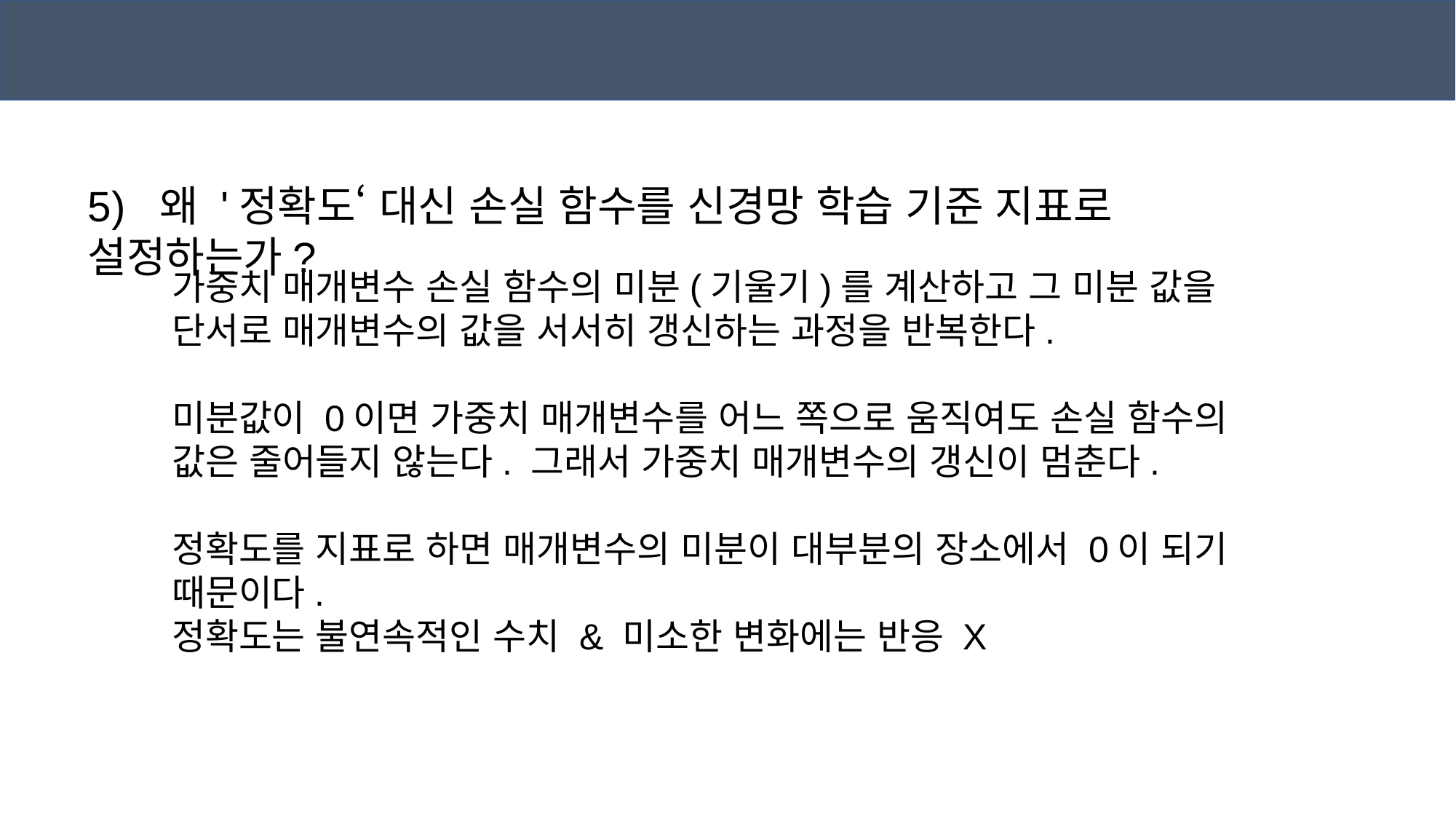

2. 손실 함수
5)  왜 '정확도‘ 대신 손실 함수를 신경망 학습 기준 지표로 설정하는가?
가중치 매개변수 손실 함수의 미분(기울기)를 계산하고 그 미분 값을 단서로 매개변수의 값을 서서히 갱신하는 과정을 반복한다.

미분값이 0이면 가중치 매개변수를 어느 쪽으로 움직여도 손실 함수의 값은 줄어들지 않는다. 그래서 가중치 매개변수의 갱신이 멈춘다.

정확도를 지표로 하면 매개변수의 미분이 대부분의 장소에서 0이 되기 때문이다.
정확도는 불연속적인 수치 & 미소한 변화에는 반응 X